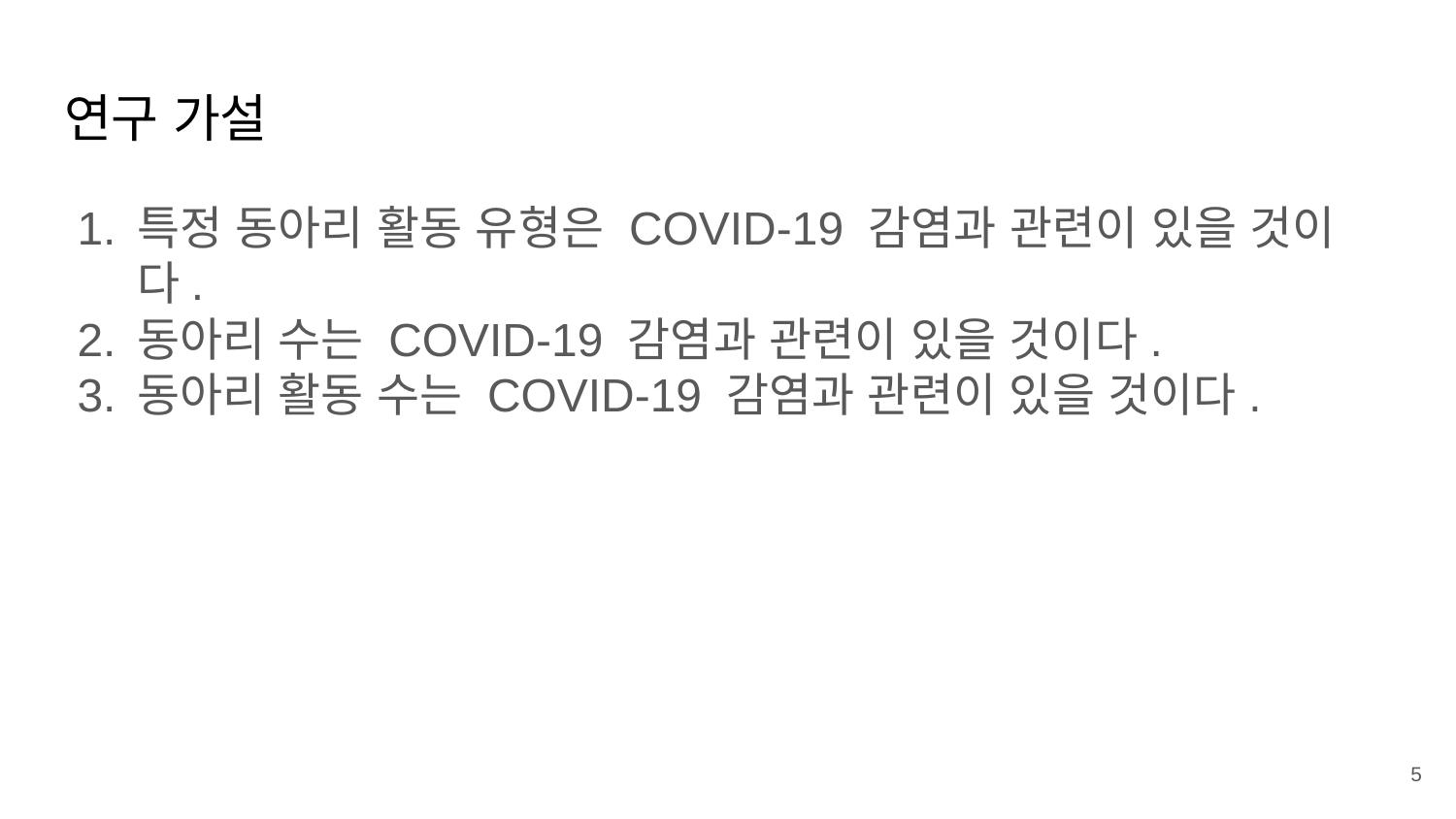

# 연구 가설
특정 동아리 활동 유형은 COVID-19 감염과 관련이 있을 것이다.
동아리 수는 COVID-19 감염과 관련이 있을 것이다.
동아리 활동 수는 COVID-19 감염과 관련이 있을 것이다.
5